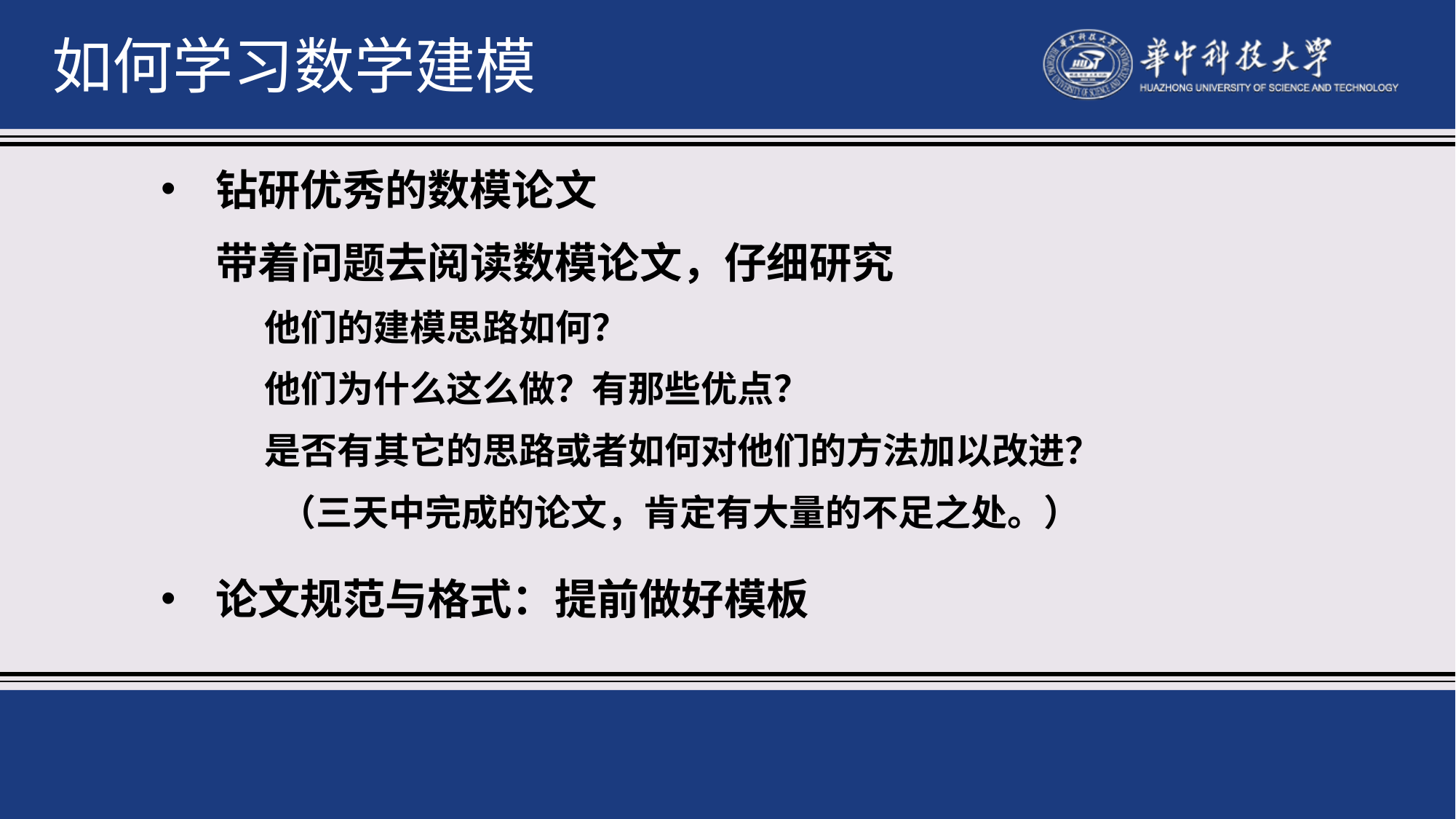

如何学习数学建模
钻研优秀的数模论文
带着问题去阅读数模论文，仔细研究
他们的建模思路如何？
他们为什么这么做？有那些优点？
是否有其它的思路或者如何对他们的方法加以改进？
（三天中完成的论文，肯定有大量的不足之处。）
论文规范与格式：提前做好模板